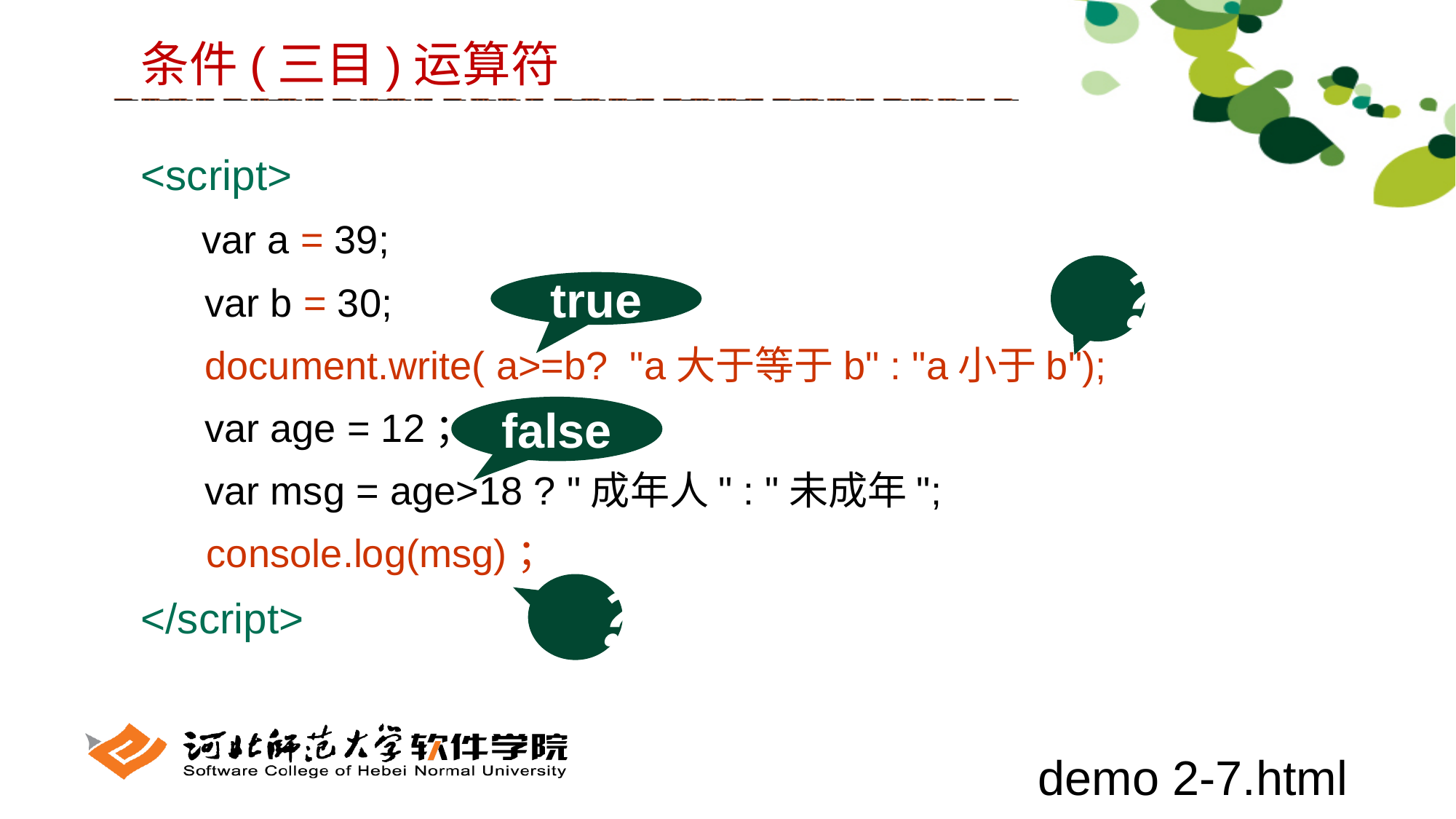

条件(三目)运算符
<script>
    var a = 39;
    var b = 30;
    document.write( a>=b?  "a大于等于b" : "a小于b");
    var age = 12；
    var msg = age>18 ? "成年人" : "未成年";
      console.log(msg)；
</script>

 ？
true
false

 ？
demo 2-7.html